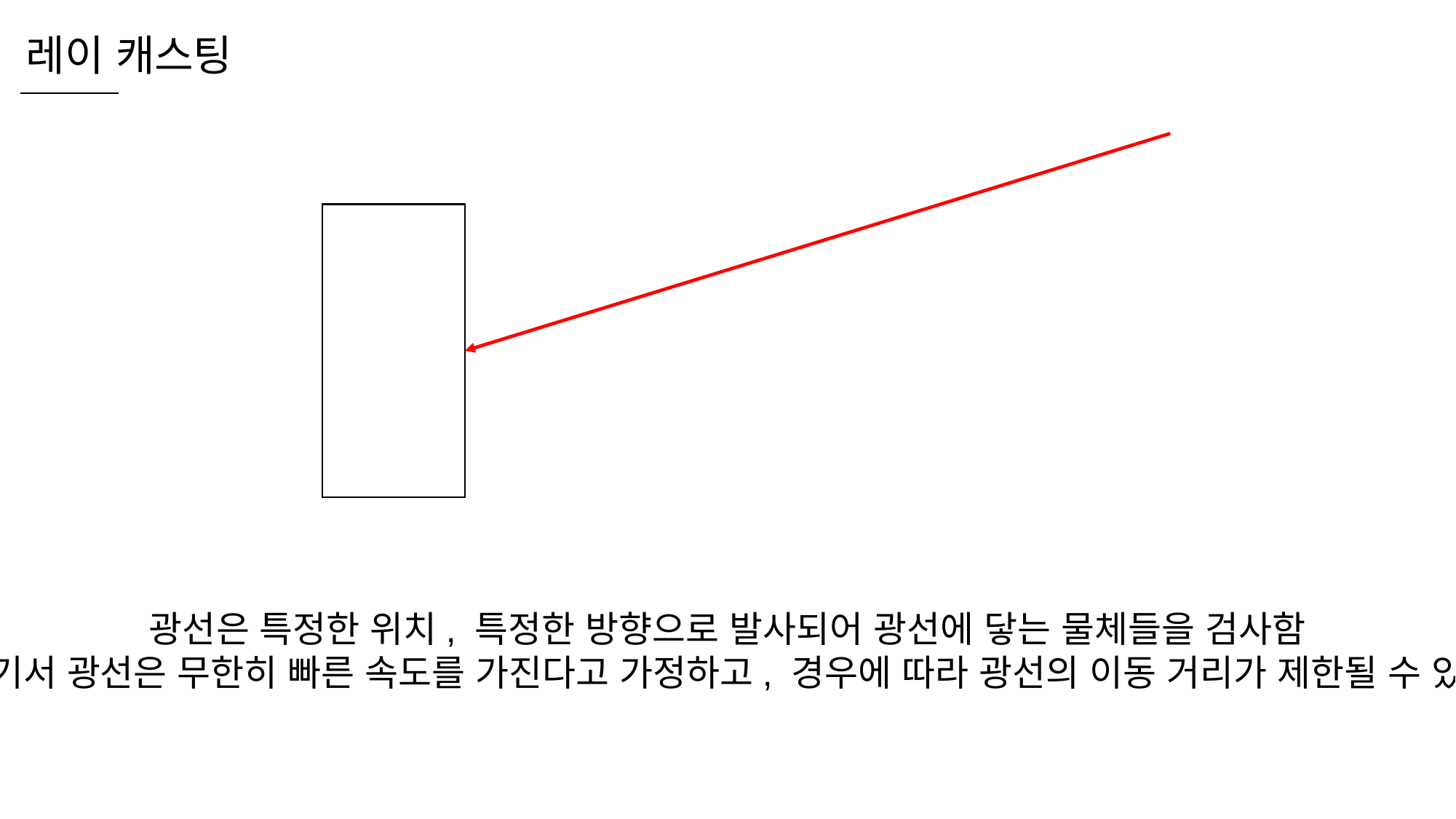

레이 캐스팅

광선은 특정한 위치, 특정한 방향으로 발사되어 광선에 닿는 물체들을 검사함
여기서 광선은 무한히 빠른 속도를 가진다고 가정하고, 경우에 따라 광선의 이동 거리가 제한될 수 있음